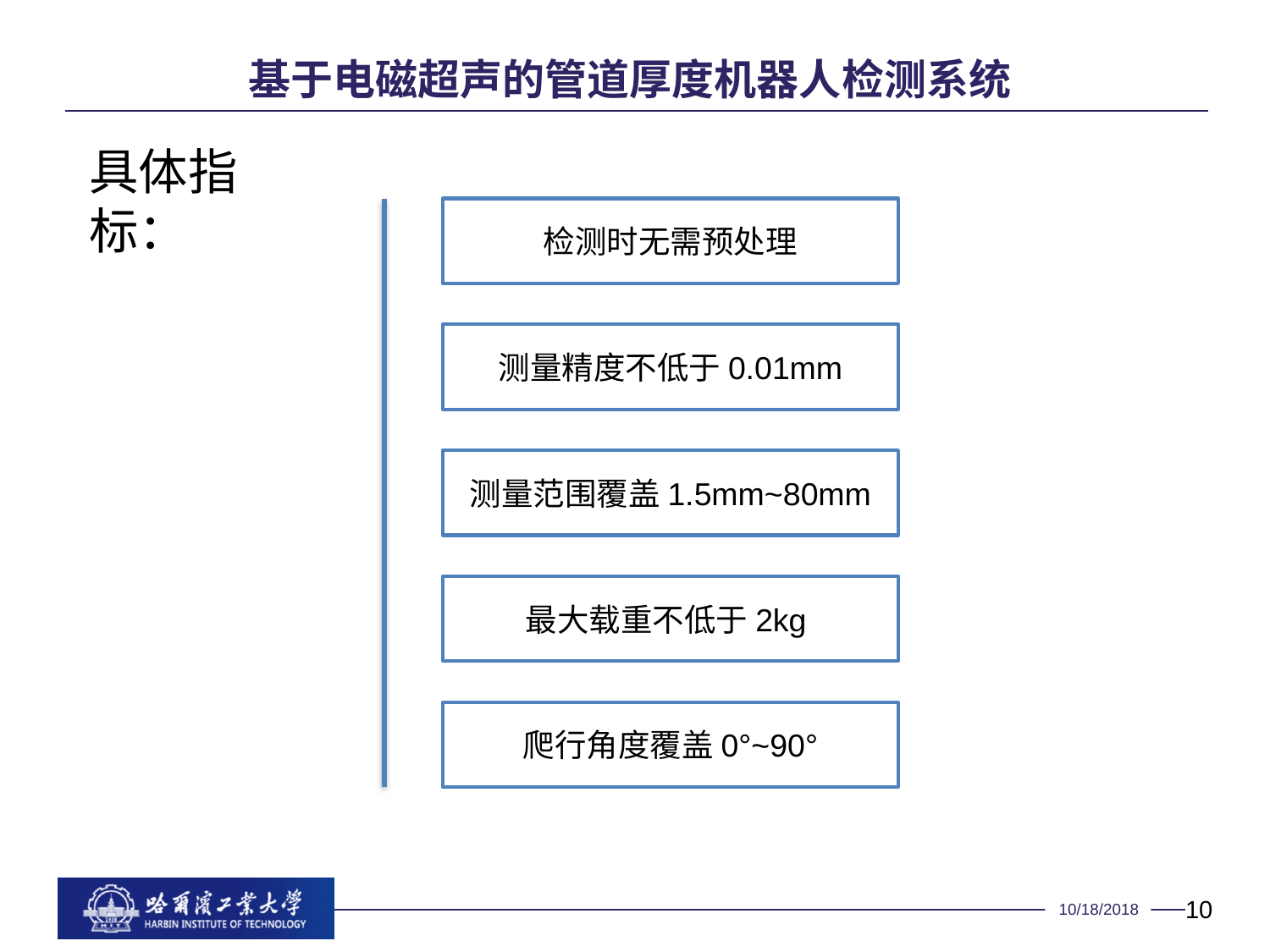

基于电磁超声的管道厚度机器人检测系统
具体指标：
检测时无需预处理
测量精度不低于0.01mm
测量范围覆盖1.5mm~80mm
最大载重不低于2kg
爬行角度覆盖0°~90°
10